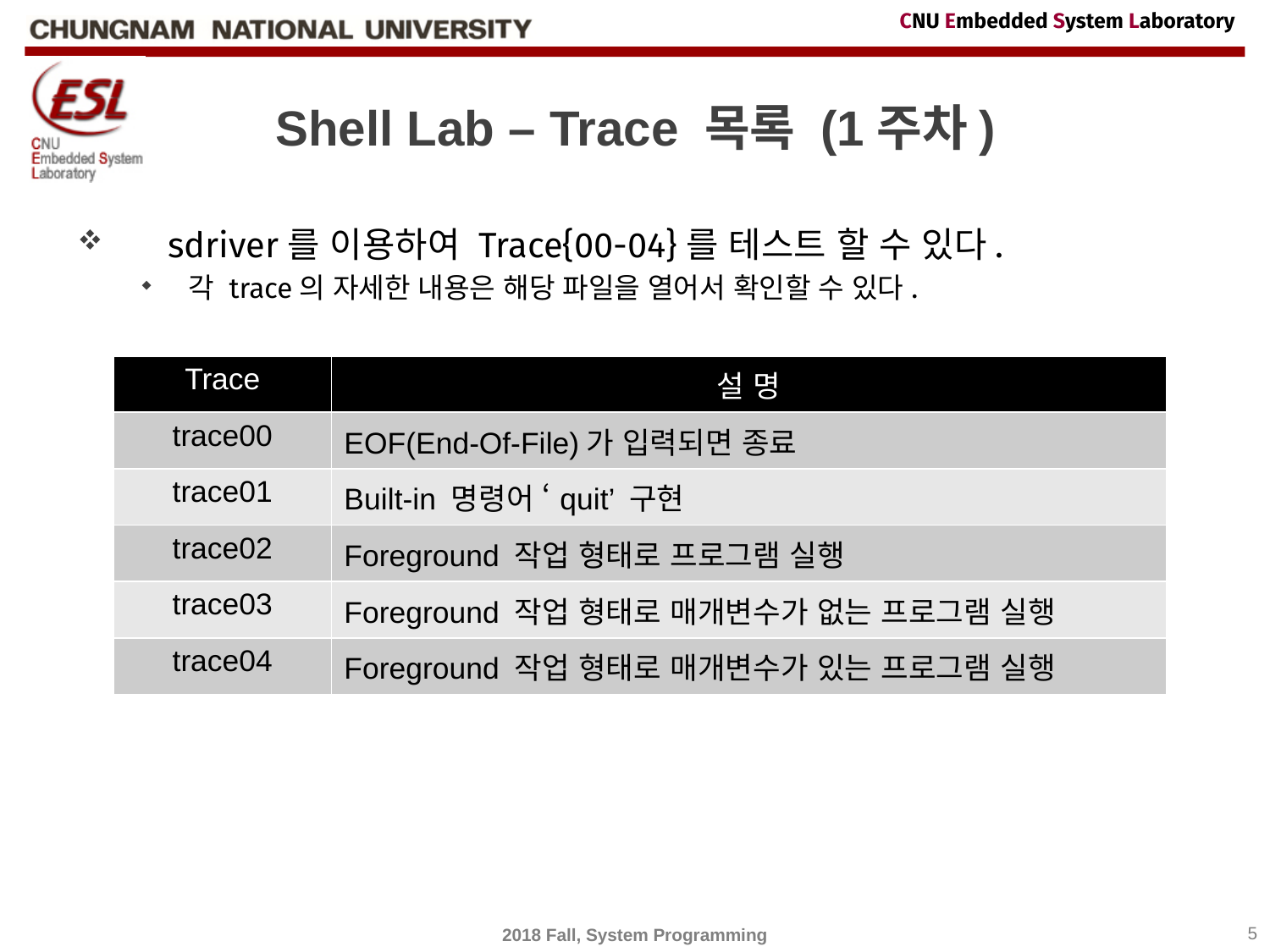

# Shell Lab – Trace 목록 (1주차)
  sdriver를 이용하여 Trace{00-04}를 테스트 할 수 있다.
각 trace의 자세한 내용은 해당 파일을 열어서 확인할 수 있다.

| Trace | 설 명 |
| --- | --- |
| trace00 | EOF(End-Of-File)가 입력되면 종료 |
| trace01 | Built-in 명령어 ‘quit’ 구현 |
| trace02 | Foreground 작업 형태로 프로그램 실행 |
| trace03 | Foreground 작업 형태로 매개변수가 없는 프로그램 실행 |
| trace04 | Foreground 작업 형태로 매개변수가 있는 프로그램 실행 |
2018 Fall, System Programming
5